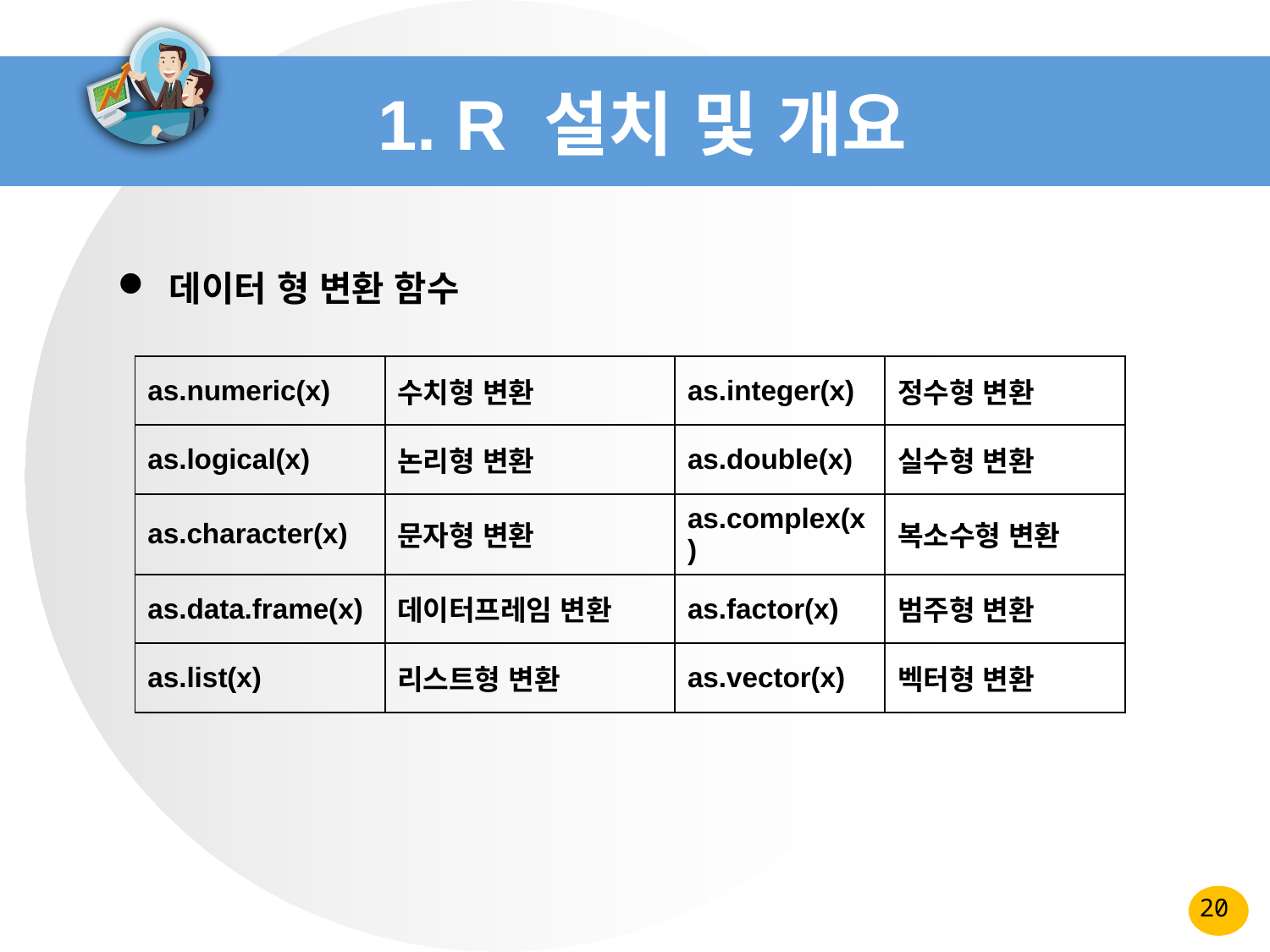

# 1. R 설치 및 개요
 데이터 형 변환 함수
| as.numeric(x) | 수치형 변환 | as.integer(x) | 정수형 변환 |
| --- | --- | --- | --- |
| as.logical(x) | 논리형 변환 | as.double(x) | 실수형 변환 |
| as.character(x) | 문자형 변환 | as.complex(x) | 복소수형 변환 |
| as.data.frame(x) | 데이터프레임 변환 | as.factor(x) | 범주형 변환 |
| as.list(x) | 리스트형 변환 | as.vector(x) | 벡터형 변환 |
20